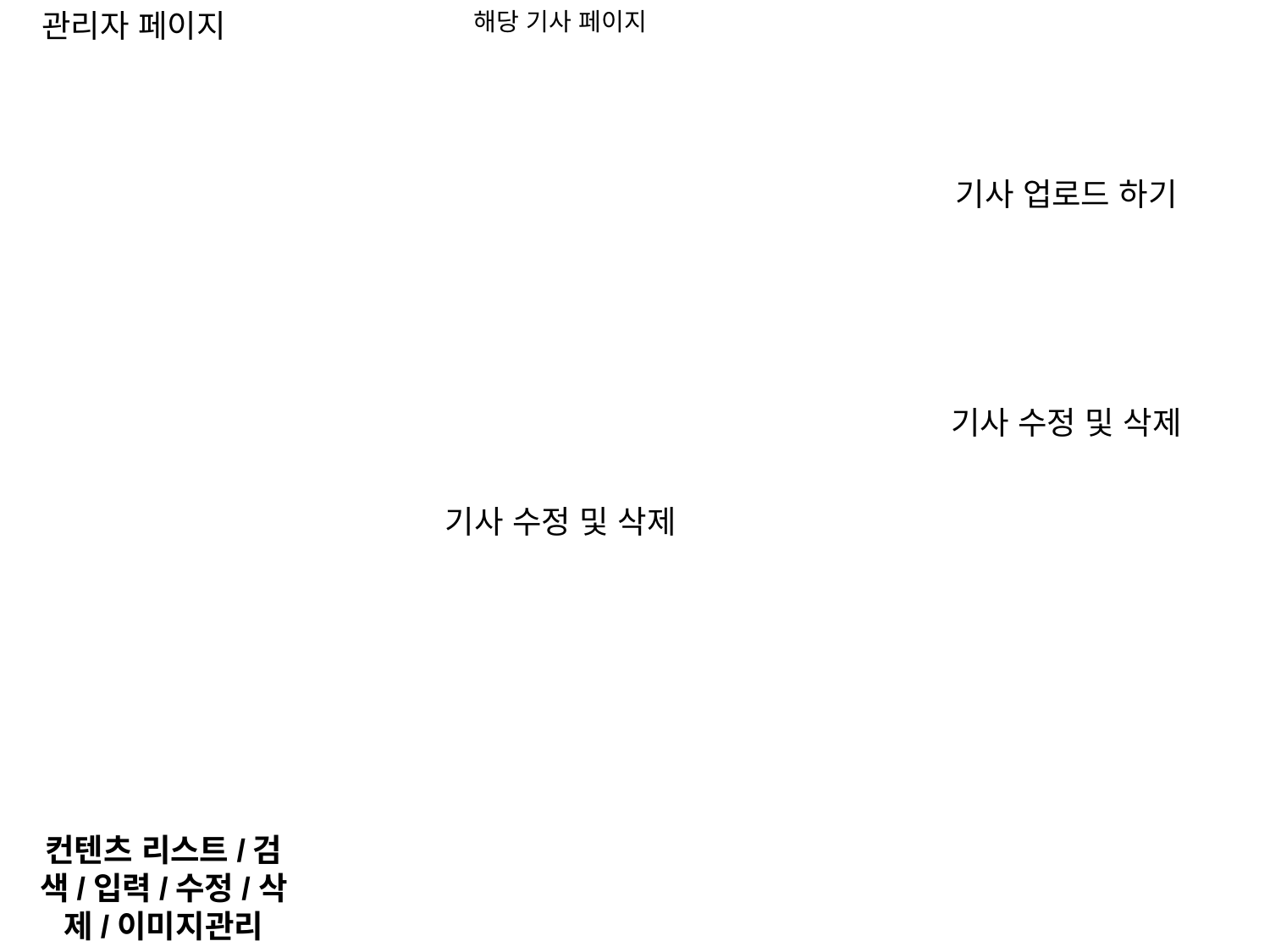

관리자 페이지
해당 기사 페이지
기사 업로드 하기
기사 수정 및 삭제
기사 수정 및 삭제
컨텐츠 리스트/검색/입력/수정/삭제/이미지관리